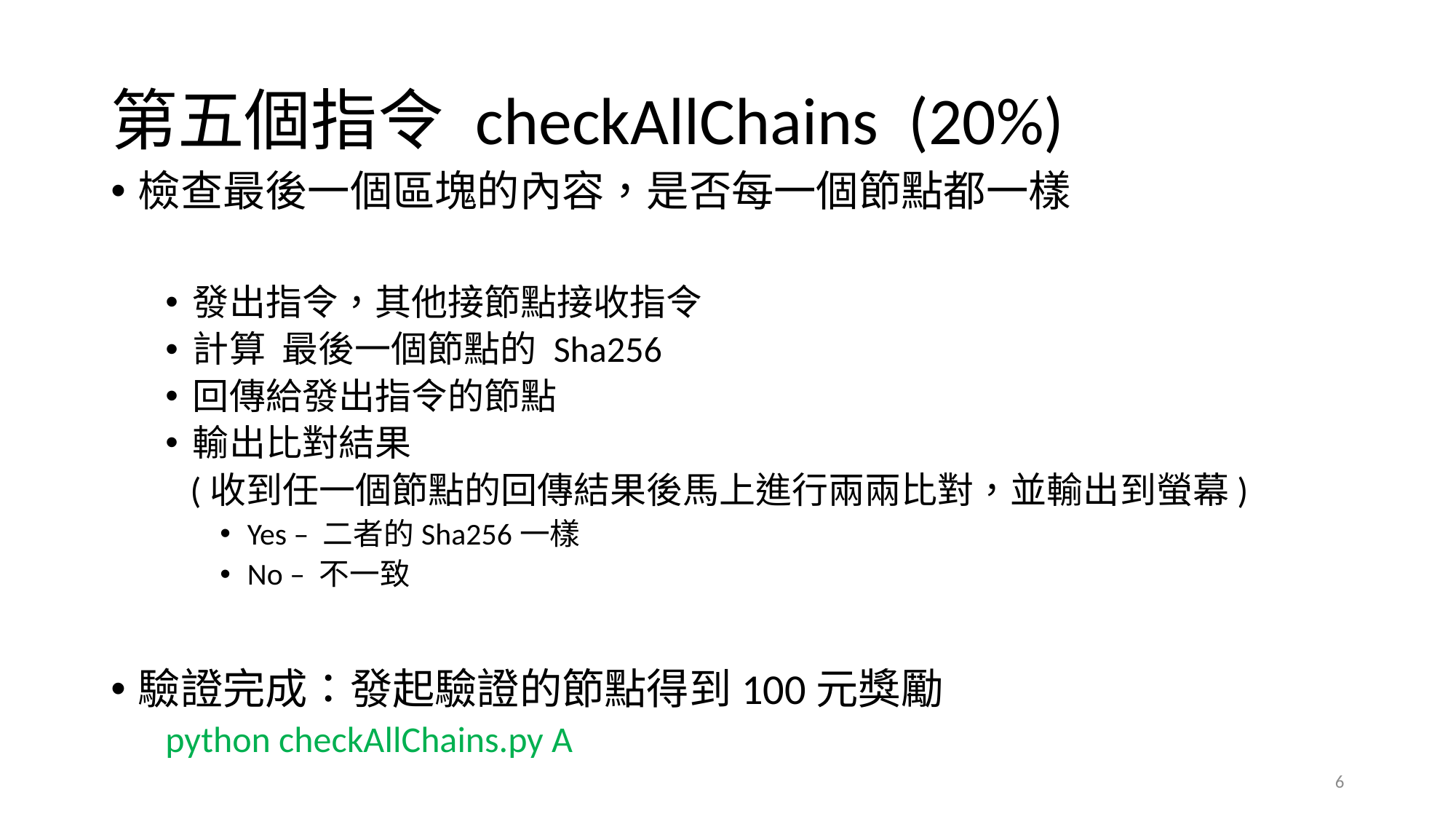

# 第五個指令 checkAllChains  (20%)
檢查最後一個區塊的內容，是否每一個節點都一樣

發出指令，其他接節點接收指令
計算  最後一個節點的 Sha256
回傳給發出指令的節點
輸出比對結果
   (收到任一個節點的回傳結果後馬上進行兩兩比對，並輸出到螢幕)
Yes – 二者的Sha256一樣
No – 不一致

驗證完成：發起驗證的節點得到100元獎勵
python checkAllChains.py A
6